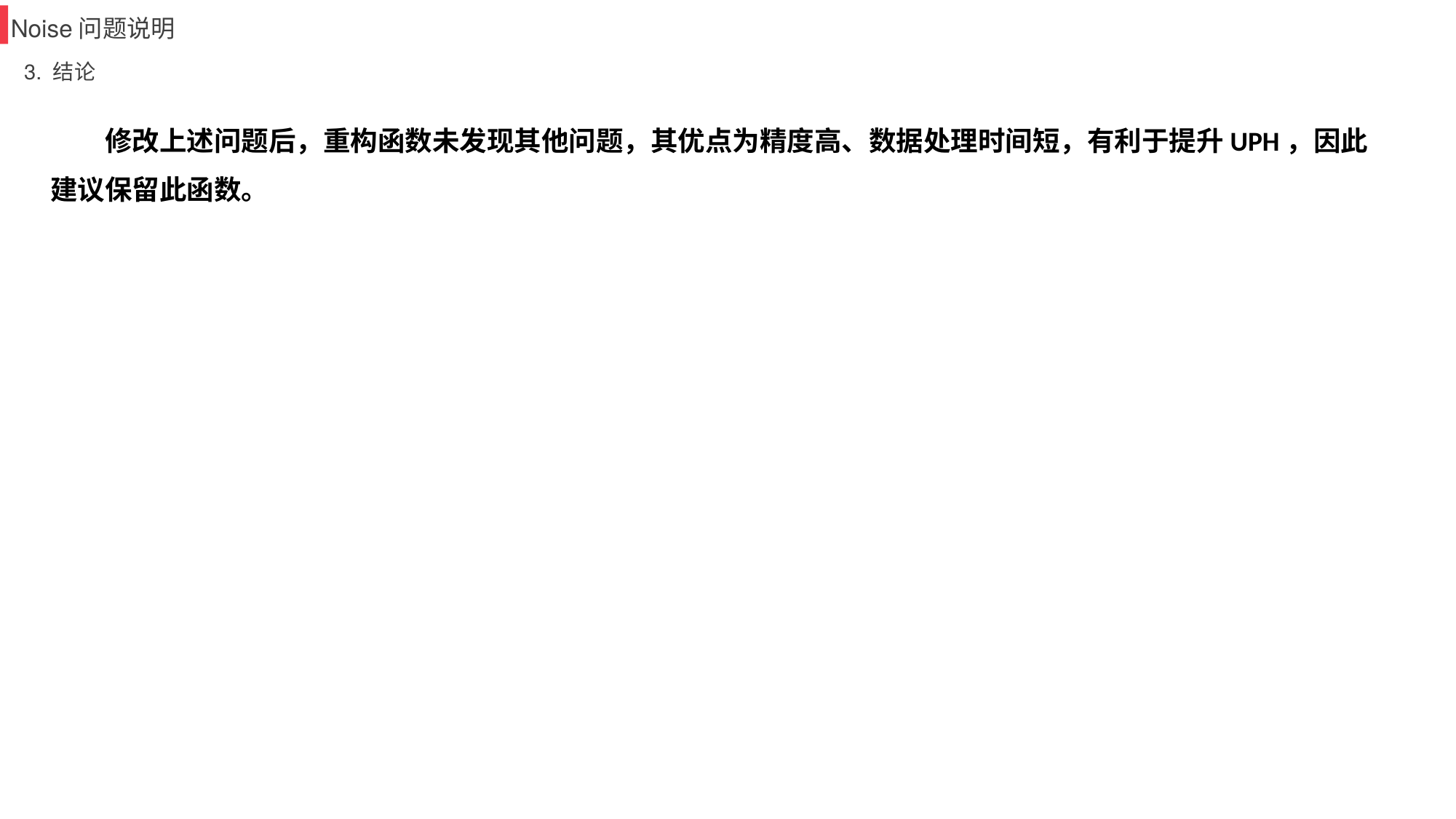

Noise问题说明

3. 结论
修改上述问题后，重构函数未发现其他问题，其优点为精度高、数据处理时间短，有利于提升UPH，因此建议保留此函数。